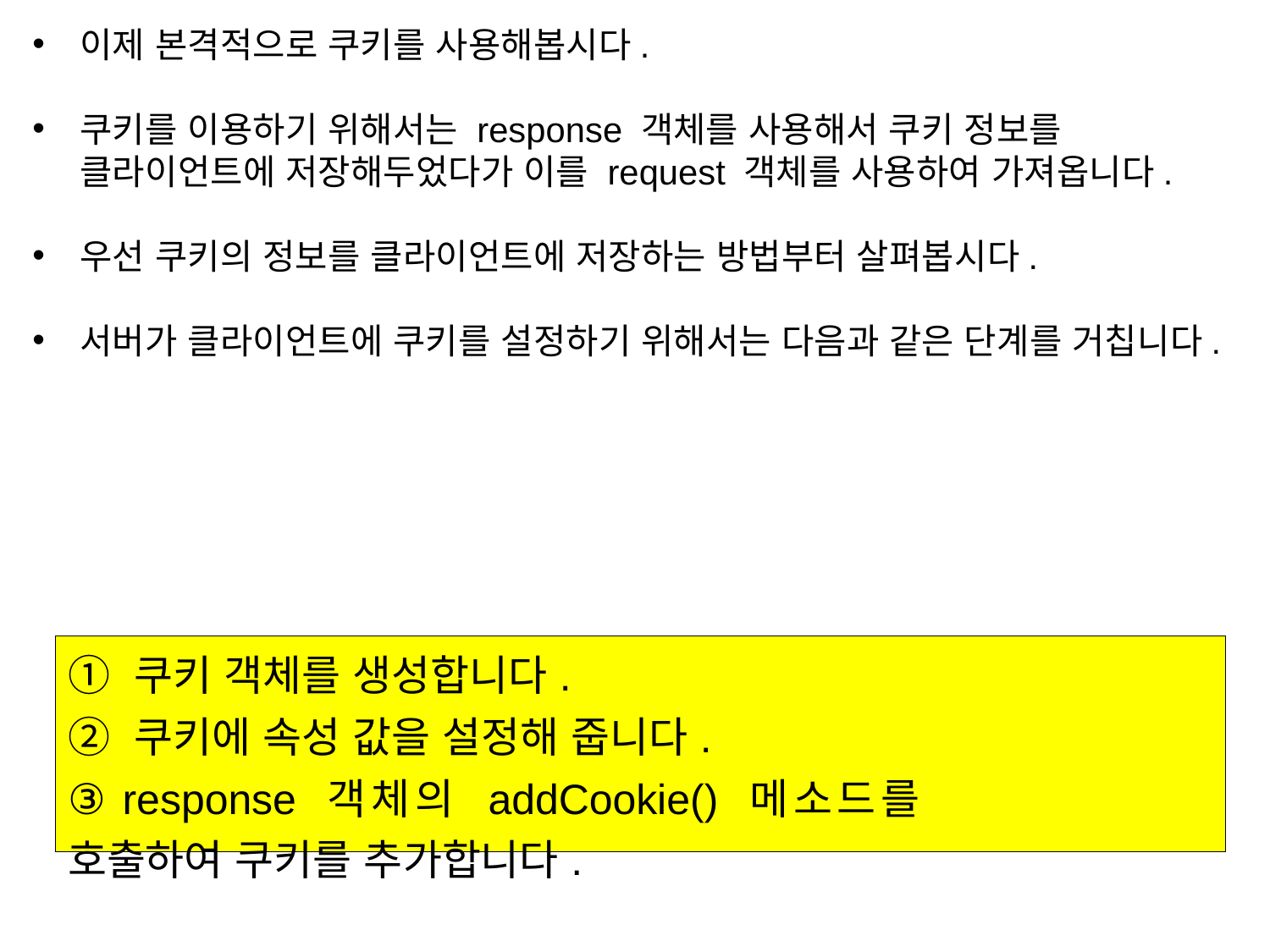

이제 본격적으로 쿠키를 사용해봅시다.

쿠키를 이용하기 위해서는 response 객체를 사용해서 쿠키 정보를 클라이언트에 저장해두었다가 이를 request 객체를 사용하여 가져옵니다.

우선 쿠키의 정보를 클라이언트에 저장하는 방법부터 살펴봅시다.

서버가 클라이언트에 쿠키를 설정하기 위해서는 다음과 같은 단계를 거칩니다.

| ① 쿠키 객체를 생성합니다. ② 쿠키에 속성 값을 설정해 줍니다. ③ response 객체의 addCookie() 메소드를 호출하여 쿠키를 추가합니다. |
| --- |